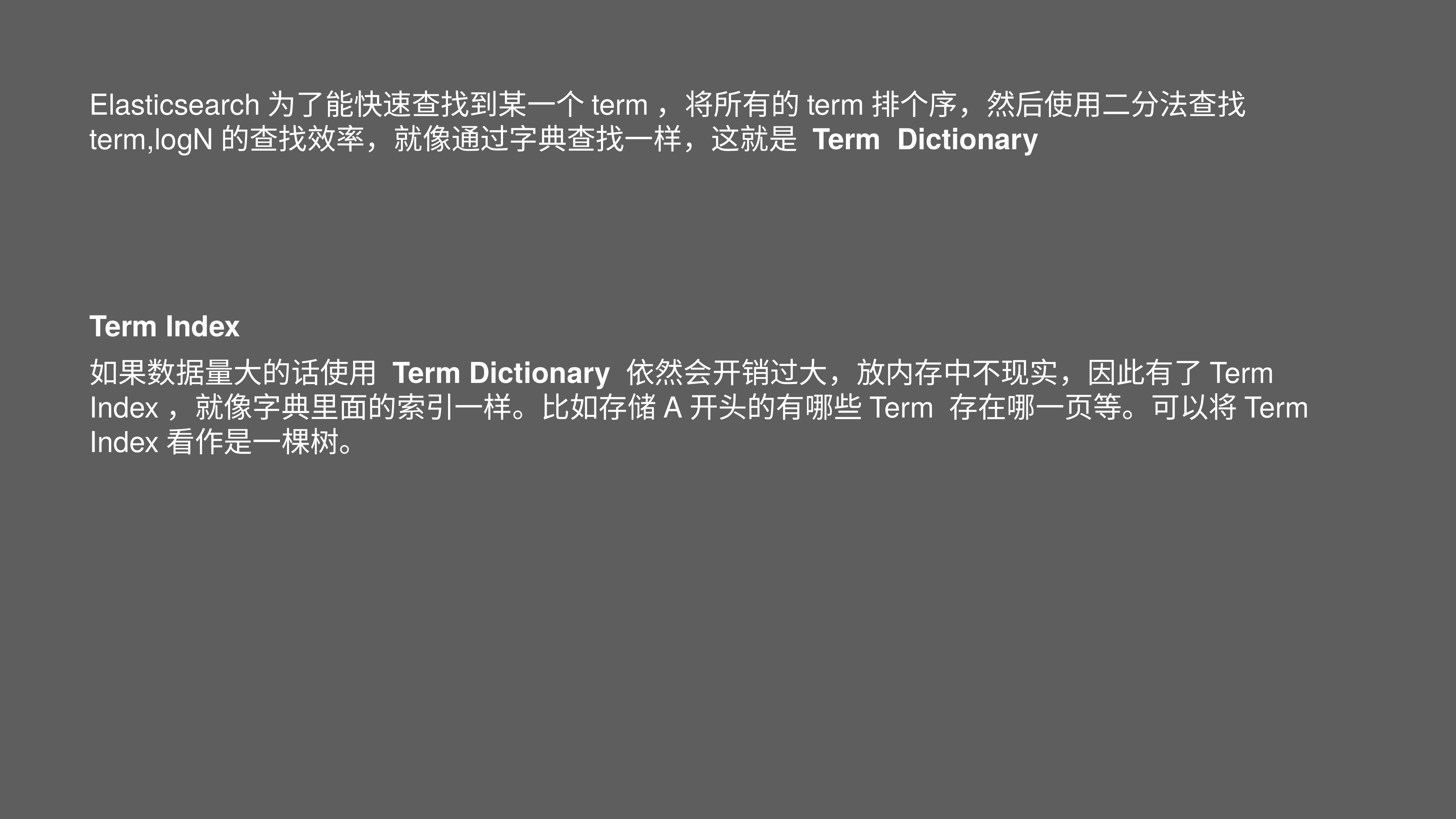

Elasticsearch为了能快速查找到某一个term，将所有的term排个序，然后使用二分法查找term,logN的查找效率，就像通过字典查找一样，这就是 Term  Dictionary

Term Index
如果数据量大的话使用 Term Dictionary 依然会开销过大，放内存中不现实，因此有了Term Index，就像字典里面的索引一样。比如存储A开头的有哪些Term 存在哪一页等。可以将Term Index看作是一棵树。